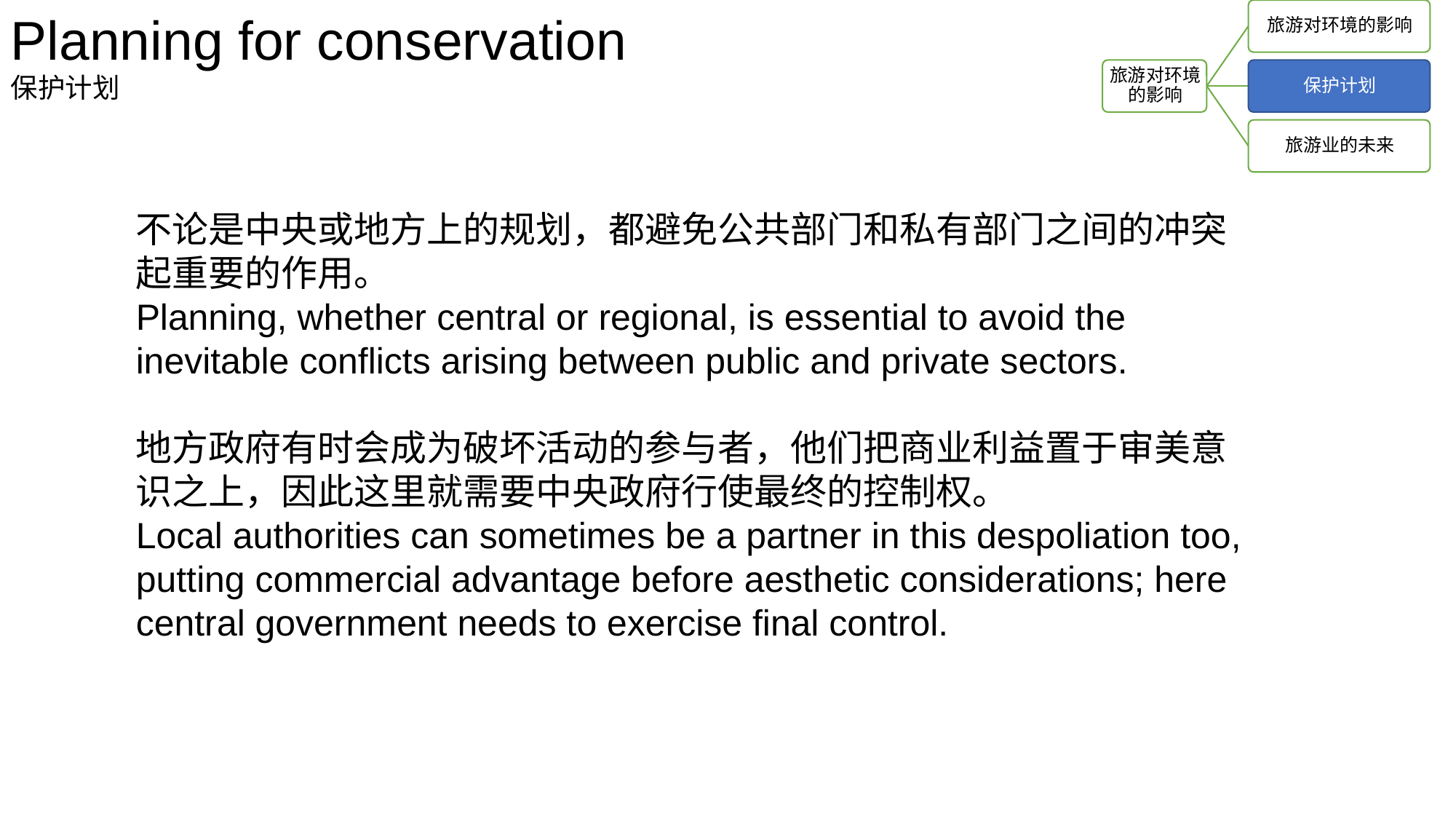

Planning for conservation
保护计划
旅游对环境的影响

旅游对环境的影响

保护计划

旅游业的未来
不论是中央或地方上的规划，都避免公共部门和私有部门之间的冲突起重要的作用。
Planning, whether central or regional, is essential to avoid the inevitable conflicts arising between public and private sectors.

地方政府有时会成为破坏活动的参与者，他们把商业利益置于审美意识之上，因此这里就需要中央政府行使最终的控制权。
Local authorities can sometimes be a partner in this despoliation too, putting commercial advantage before aesthetic considerations; here central government needs to exercise final control.